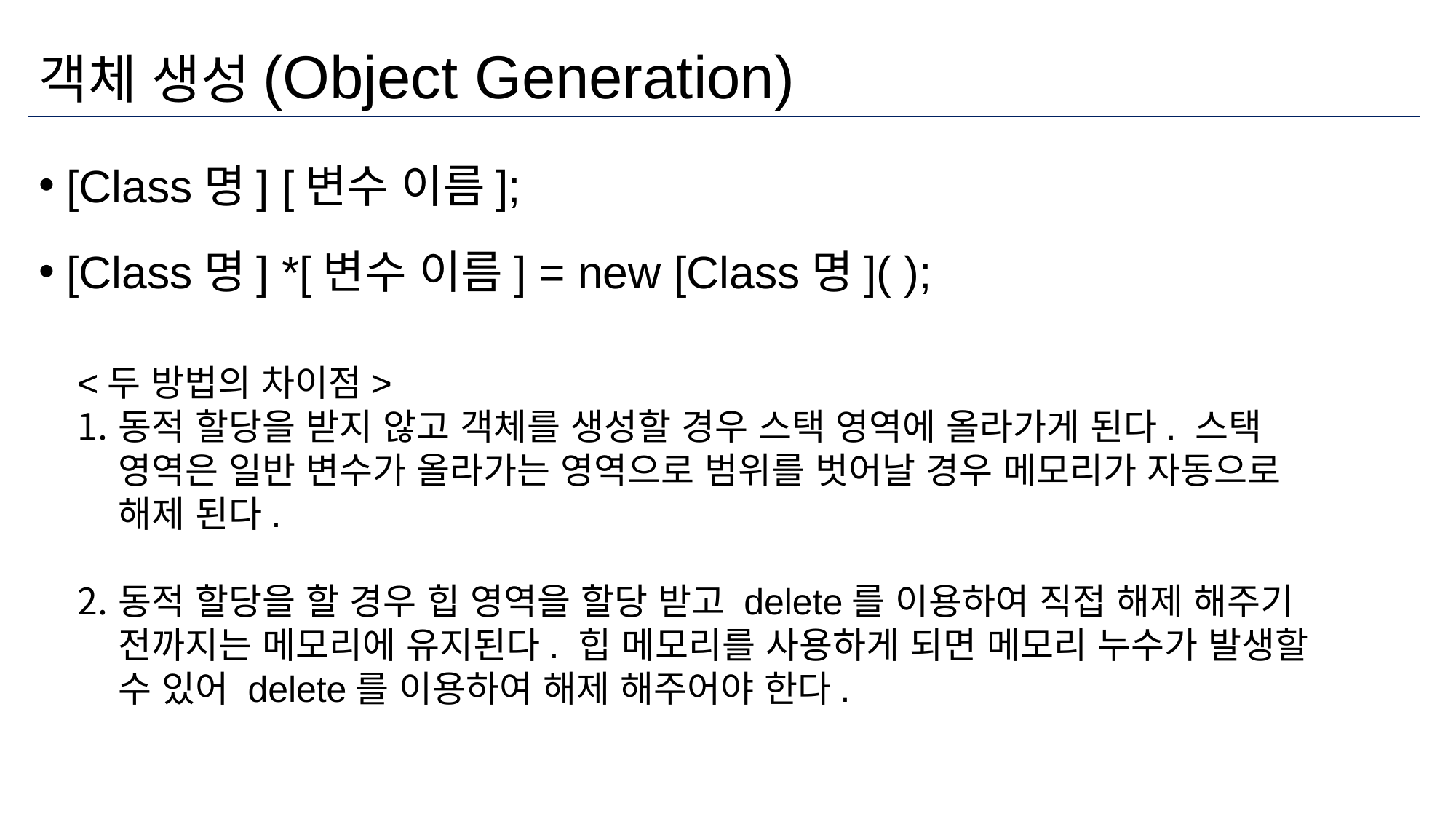

# 객체 생성(Object Generation)
[Class명] [변수 이름];
[Class명] *[변수 이름] = new [Class명]( );
<두 방법의 차이점>
동적 할당을 받지 않고 객체를 생성할 경우 스택 영역에 올라가게 된다. 스택 영역은 일반 변수가 올라가는 영역으로 범위를 벗어날 경우 메모리가 자동으로 해제 된다.

동적 할당을 할 경우 힙 영역을 할당 받고 delete를 이용하여 직접 해제 해주기 전까지는 메모리에 유지된다. 힙 메모리를 사용하게 되면 메모리 누수가 발생할 수 있어 delete를 이용하여 해제 해주어야 한다.